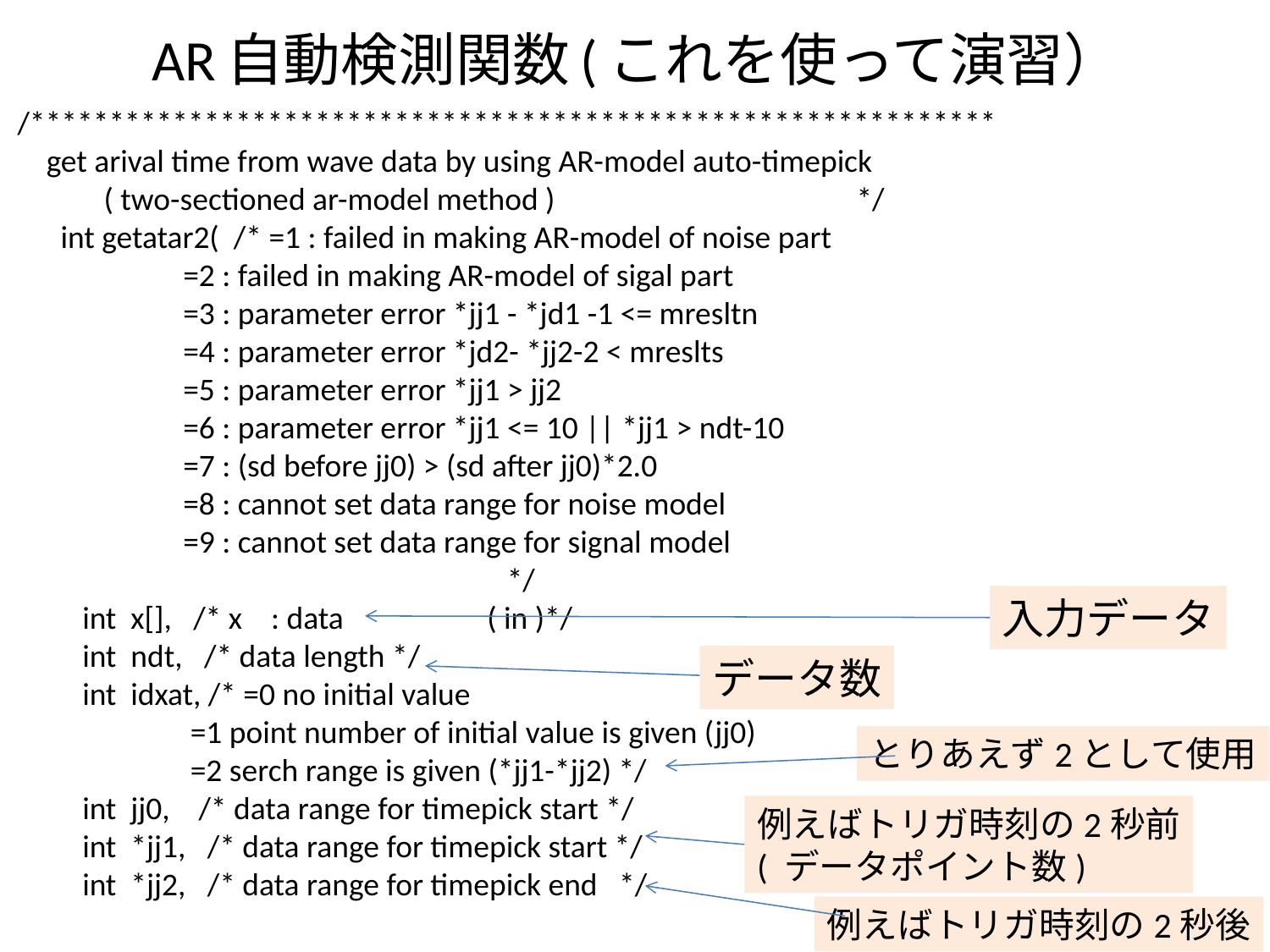

# AR自動検測関数(これを使って演習）
/*************************************************************
    get arival time from wave data by using AR-model auto-timepick
            ( two-sectioned ar-model method )                                          */
      int getatar2(  /* =1 : failed in making AR-model of noise part
                       =2 : failed in making AR-model of sigal part
                       =3 : parameter error *jj1 - *jd1 -1 <= mresltn
                       =4 : parameter error *jd2- *jj2-2 < mreslts
                       =5 : parameter error *jj1 > jj2
                       =6 : parameter error *jj1 <= 10 || *jj1 > ndt-10
                       =7 : (sd before jj0) > (sd after jj0)*2.0
                       =8 : cannot set data range for noise model
                       =9 : cannot set data range for signal model
                                                                    */
         int  x[],   /* x    : data                    ( in )*/
         int  ndt,   /* data length */
         int  idxat, /* =0 no initial value
                        =1 point number of initial value is given (jj0)
                        =2 serch range is given (*jj1-*jj2) */
         int  jj0,    /* data range for timepick start */
         int  *jj1,   /* data range for timepick start */
         int  *jj2,   /* data range for timepick end   */

入力データ
データ数
とりあえず2として使用
例えばトリガ時刻の2秒前
( データポイント数)
例えばトリガ時刻の2秒後